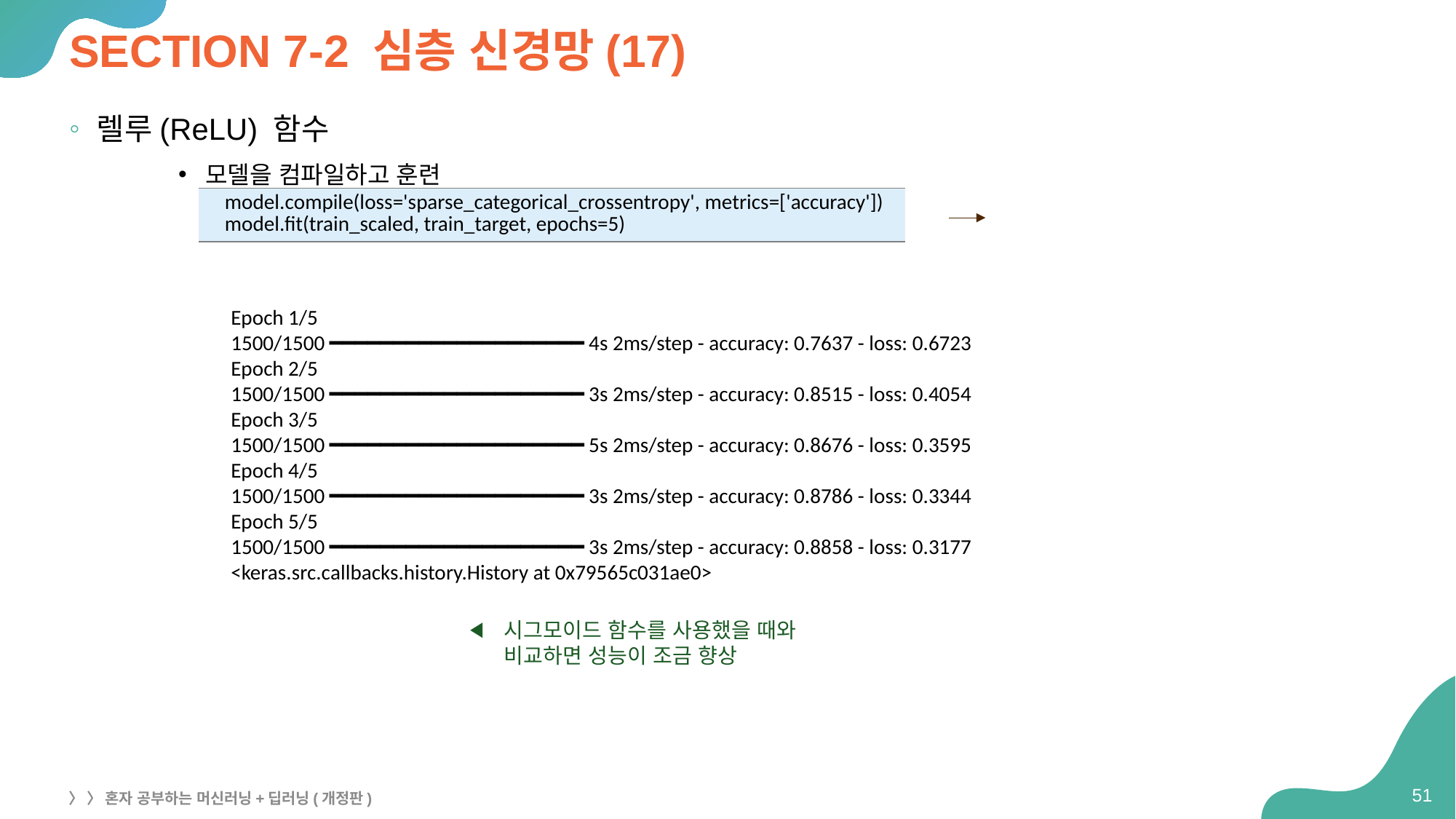

# SECTION 7-2 심층 신경망(17)
렐루(ReLU) 함수
모델을 컴파일하고 훈련
| model.compile(loss='sparse\_categorical\_crossentropy', metrics=['accuracy']) model.fit(train\_scaled, train\_target, epochs=5) |
| --- |
Epoch 1/5
1500/1500 ━━━━━━━━━━━━━━━━━━━━ 4s 2ms/step - accuracy: 0.7637 - loss: 0.6723
Epoch 2/5
1500/1500 ━━━━━━━━━━━━━━━━━━━━ 3s 2ms/step - accuracy: 0.8515 - loss: 0.4054
Epoch 3/5
1500/1500 ━━━━━━━━━━━━━━━━━━━━ 5s 2ms/step - accuracy: 0.8676 - loss: 0.3595
Epoch 4/5
1500/1500 ━━━━━━━━━━━━━━━━━━━━ 3s 2ms/step - accuracy: 0.8786 - loss: 0.3344
Epoch 5/5
1500/1500 ━━━━━━━━━━━━━━━━━━━━ 3s 2ms/step - accuracy: 0.8858 - loss: 0.3177
<keras.src.callbacks.history.History at 0x79565c031ae0>
시그모이드 함수를 사용했을 때와
비교하면 성능이 조금 향상
51
〉 〉 혼자 공부하는 머신러닝+딥러닝(개정판)